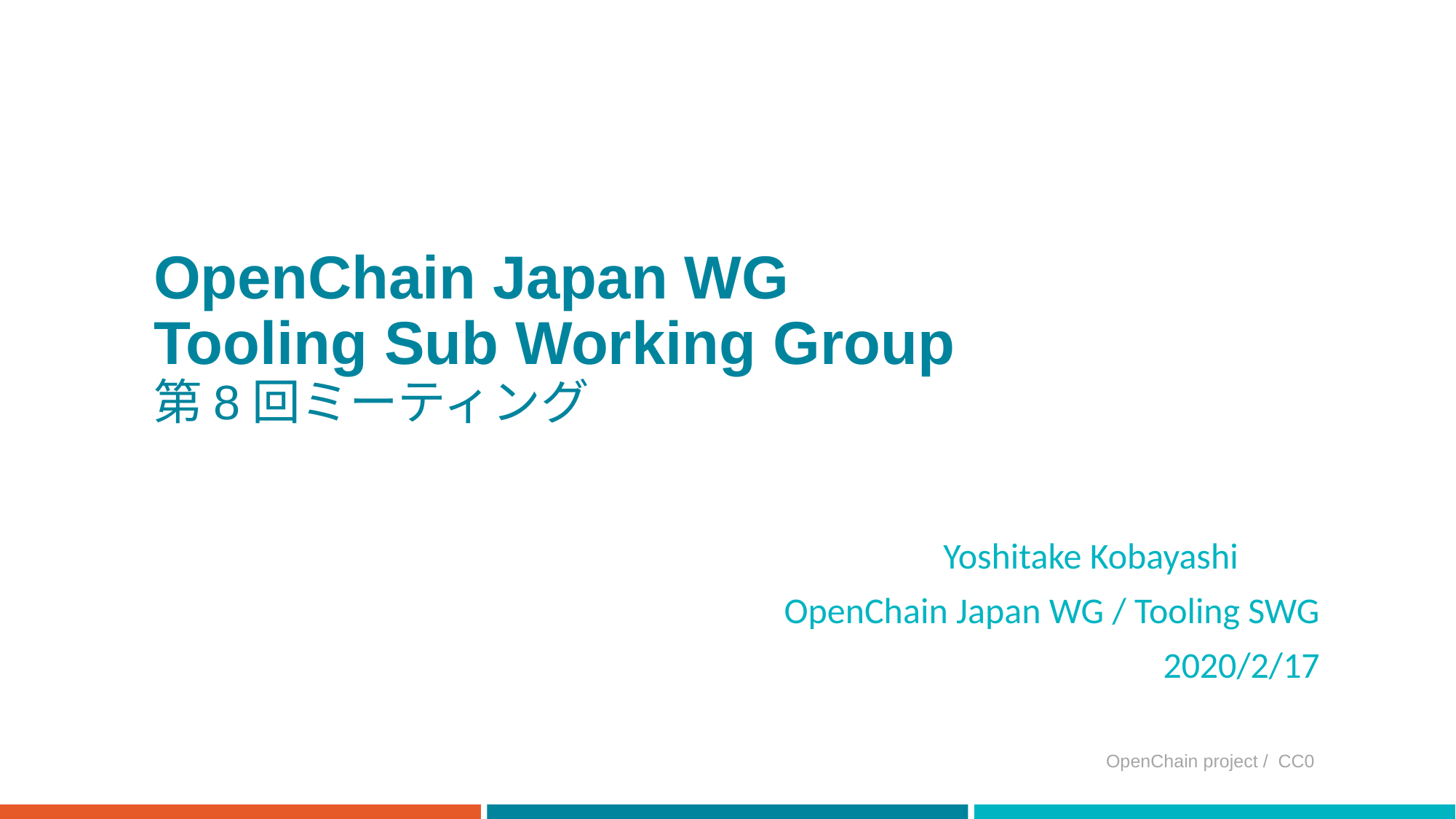

# OpenChain Japan WG Tooling Sub Working Group 第8回ミーティング
Yoshitake Kobayashi
OpenChain Japan WG / Tooling SWG
2020/2/17
OpenChain project /  CC0